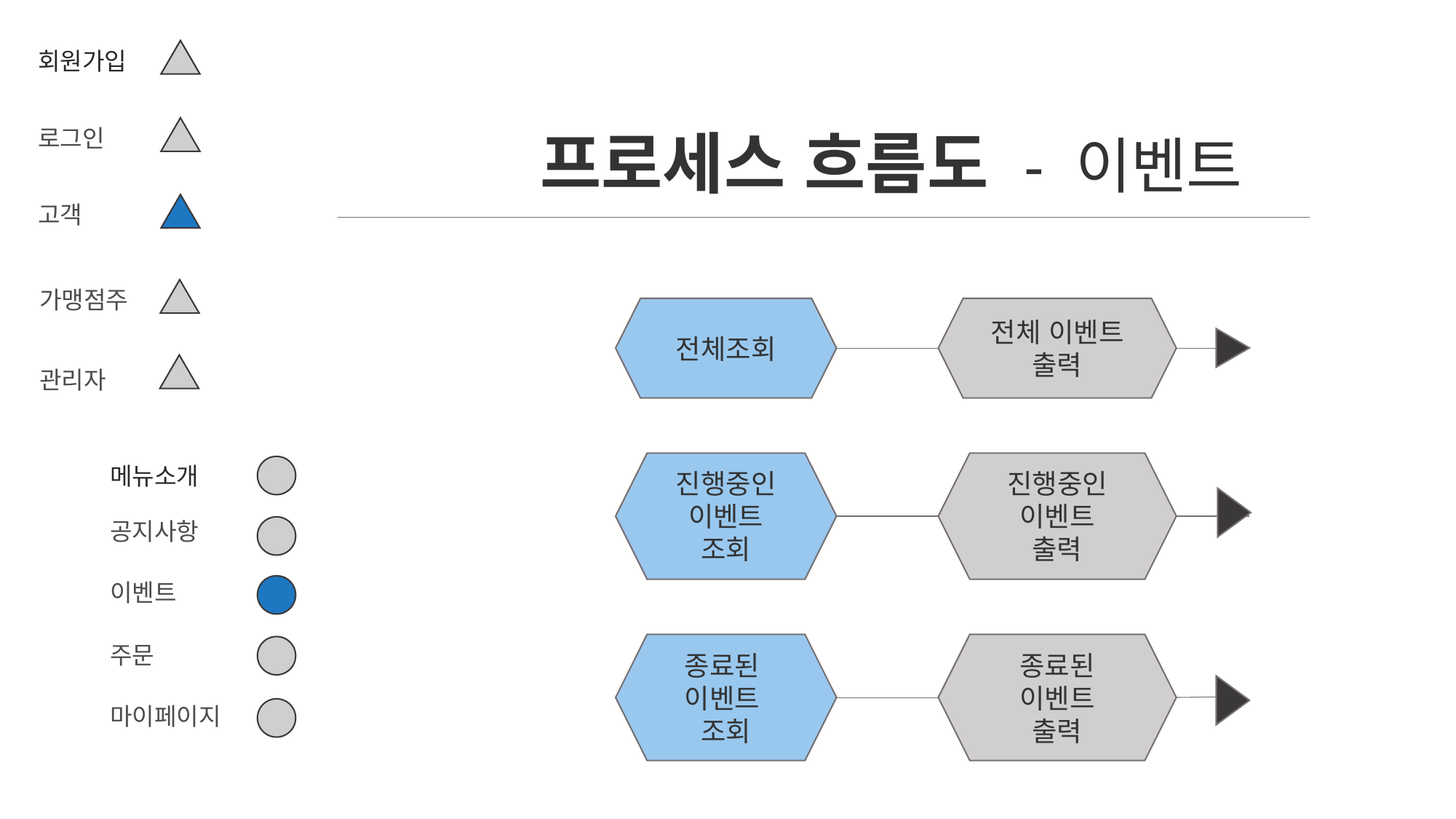

회원가입

프로세스 흐름도 - 이벤트
로그인

고객

가맹점주

전체조회
전체 이벤트 출력

관리자
진행중인
이벤트
조회
진행중인
이벤트
출력
메뉴소개

공지사항

이벤트

종료된
이벤트
조회
종료된
이벤트
출력
주문

마이페이지